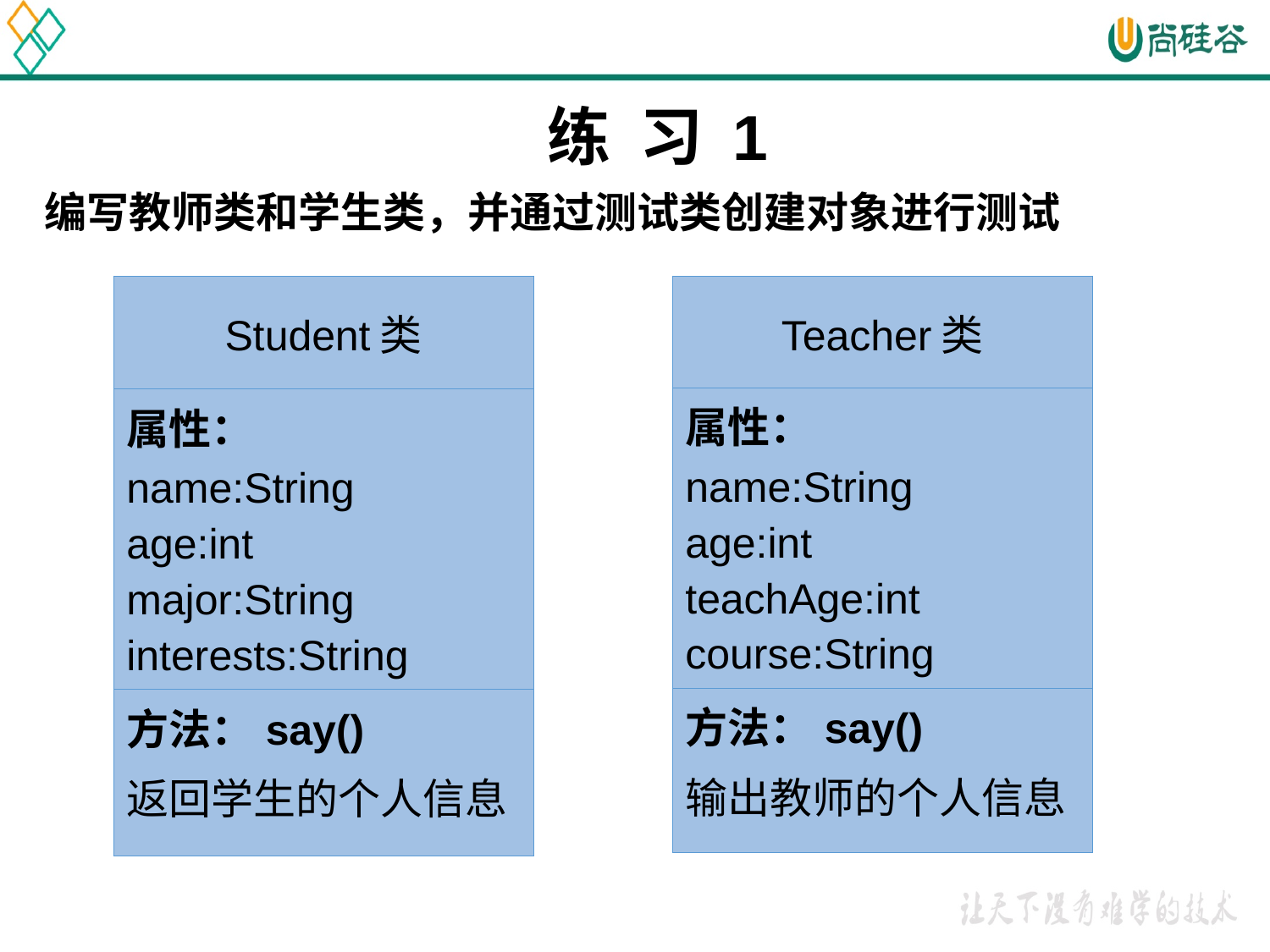

练  习 1
编写教师类和学生类，并通过测试类创建对象进行测试
| Student类 |
| --- |
| 属性： name:String age:int major:String interests:String |
| 方法：say() 返回学生的个人信息 |
| Teacher类 |
| --- |
| 属性： name:String age:int teachAge:int course:String |
| 方法：say() 输出教师的个人信息 |